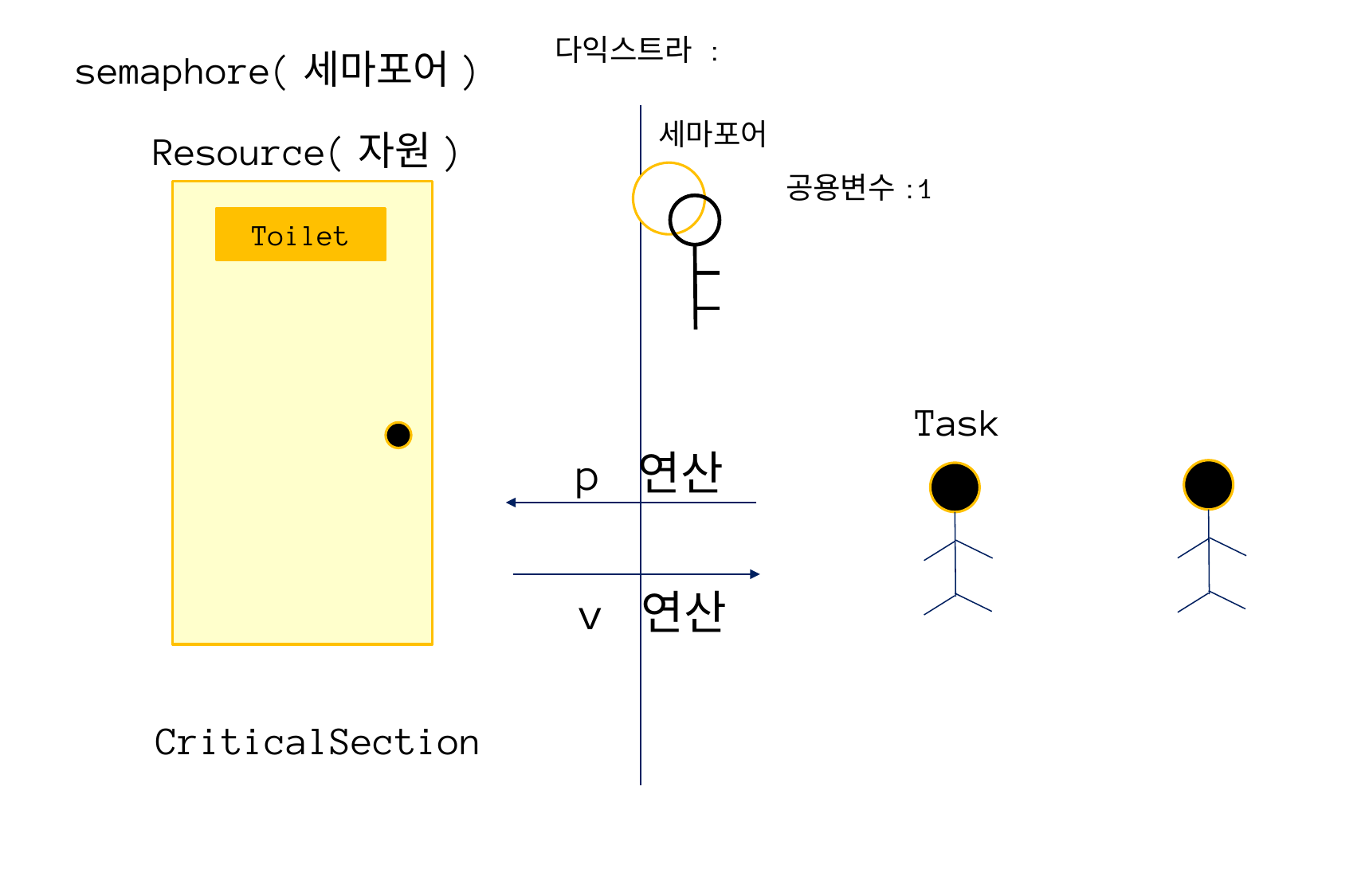

다익스트라 :
semaphore(세마포어)
세마포어
Resource(자원)
공용변수:1

Toilet
Task
p 연산

v 연산
CriticalSection